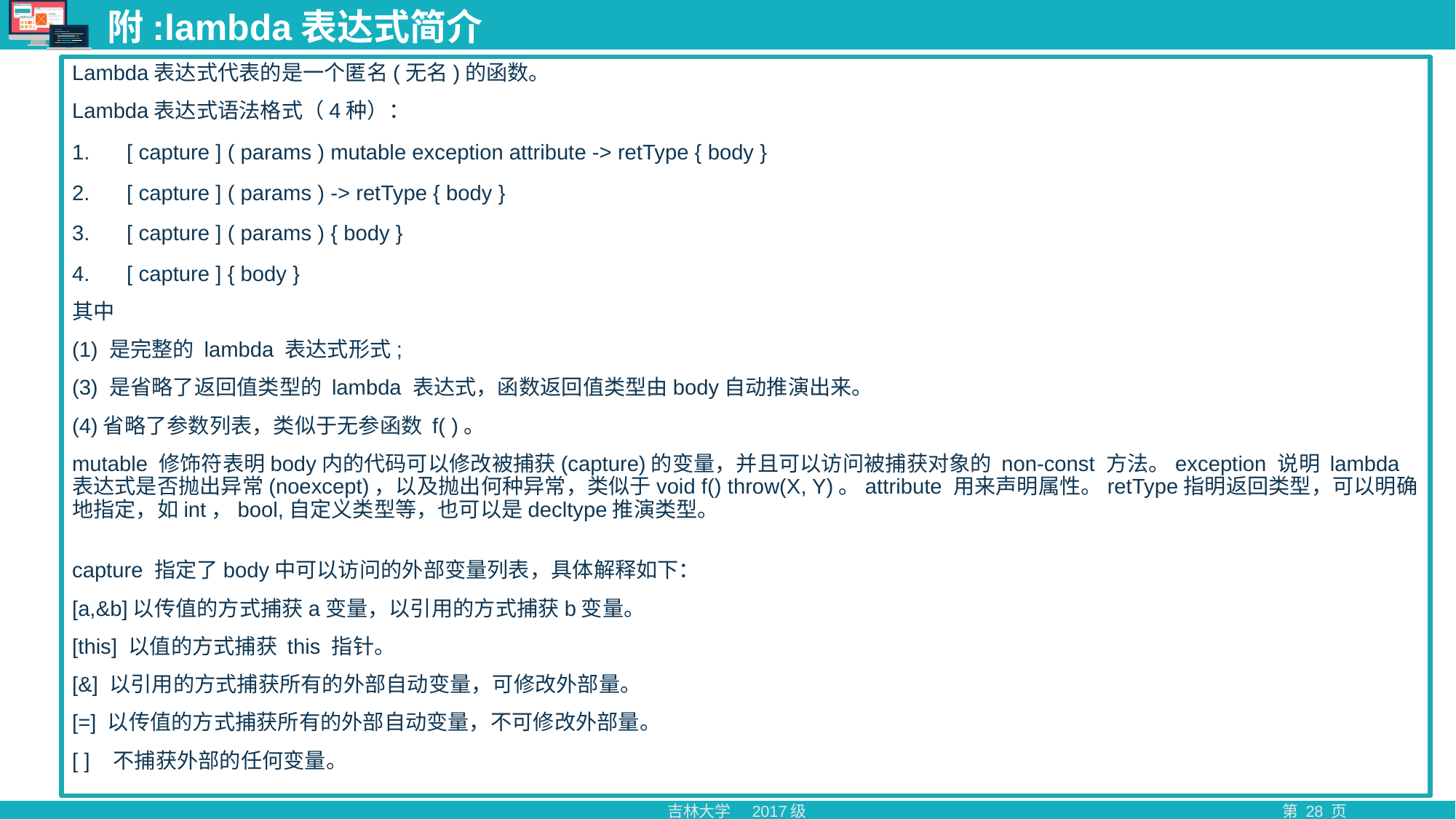

# 附:lambda表达式简介
Lambda表达式代表的是一个匿名(无名)的函数。
Lambda表达式语法格式（4种）：
[ capture ] ( params ) mutable exception attribute -> retType { body }
[ capture ] ( params ) -> retType { body }
[ capture ] ( params ) { body }
[ capture ] { body }
其中
(1) 是完整的 lambda 表达式形式;
(3) 是省略了返回值类型的 lambda 表达式，函数返回值类型由body自动推演出来。
(4)省略了参数列表，类似于无参函数 f( )。
mutable 修饰符表明body内的代码可以修改被捕获(capture)的变量，并且可以访问被捕获对象的 non-const 方法。exception 说明 lambda 表达式是否抛出异常(noexcept)，以及抛出何种异常，类似于void f() throw(X, Y)。attribute 用来声明属性。retType指明返回类型，可以明确地指定，如int，bool,自定义类型等，也可以是decltype推演类型。
capture 指定了body中可以访问的外部变量列表，具体解释如下：
[a,&b]以传值的方式捕获a变量，以引用的方式捕获b变量。
[this] 以值的方式捕获 this 指针。
[&] 以引用的方式捕获所有的外部自动变量，可修改外部量。
[=] 以传值的方式捕获所有的外部自动变量，不可修改外部量。
[ ]   不捕获外部的任何变量。